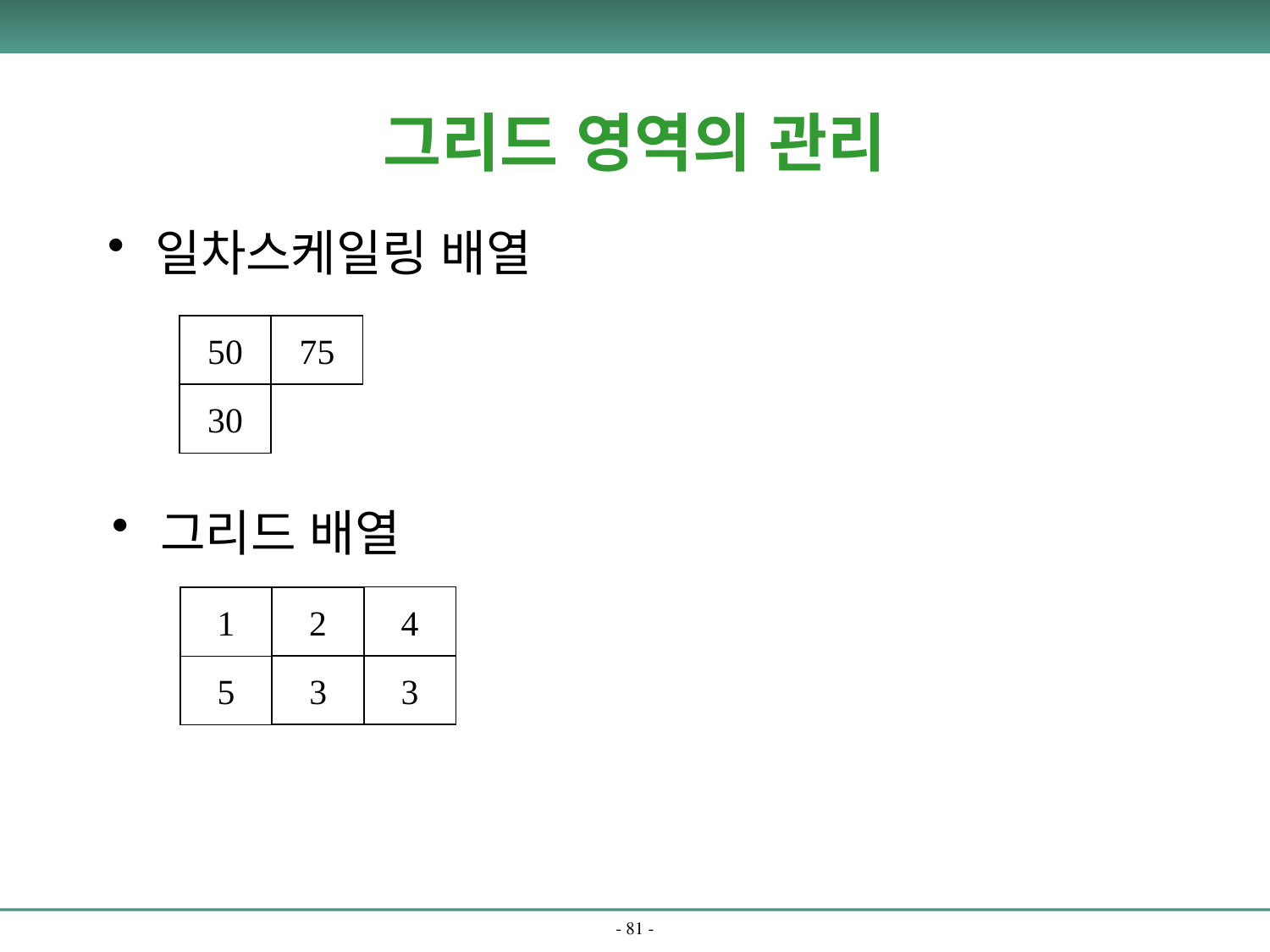

그리드 영역의 관리
일차스케일링 배열
50
75
30
그리드 배열
4
1
2
3
3
5